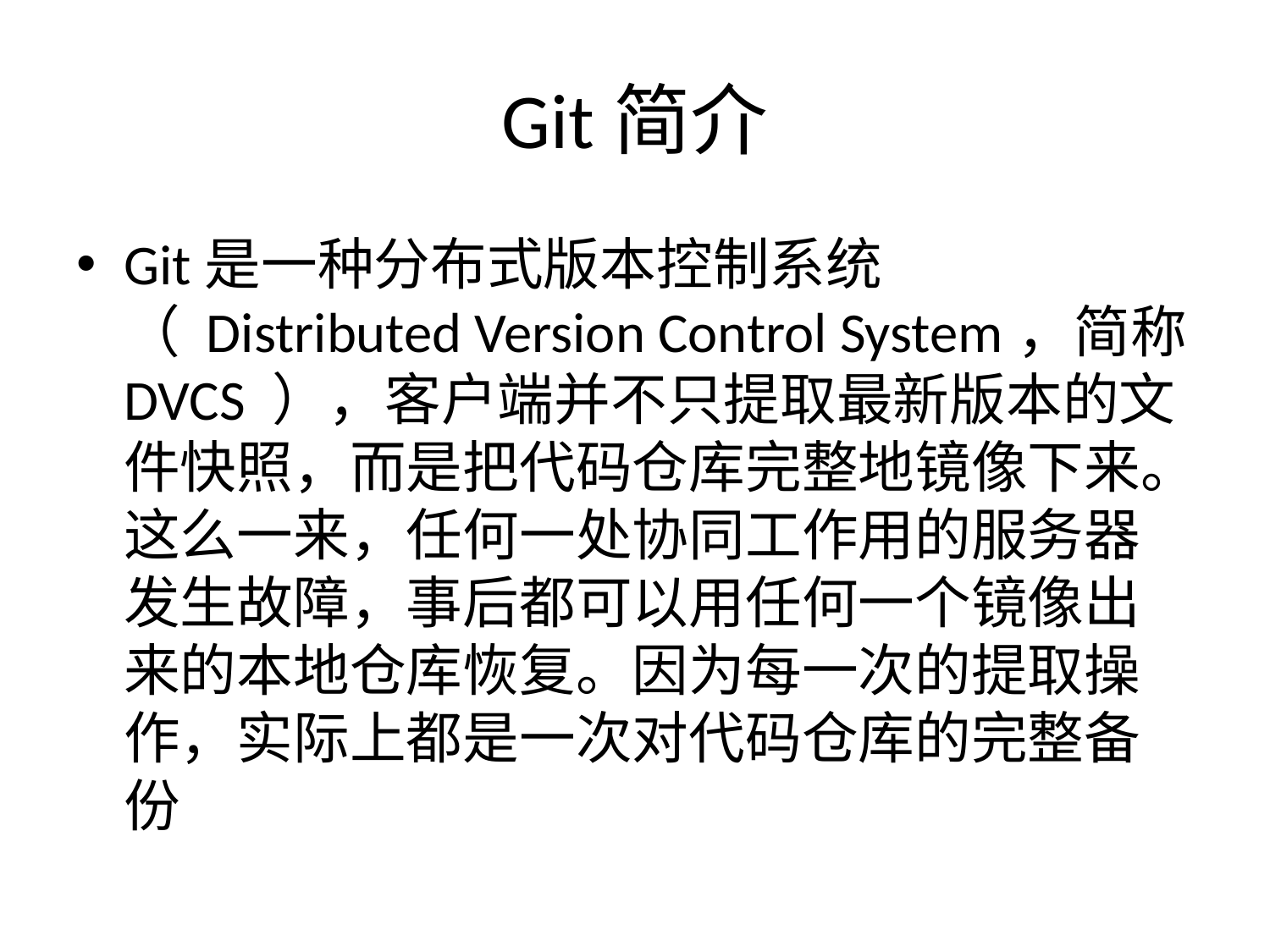

# Git简介
Git是一种分布式版本控制系统（ Distributed Version Control System，简称 DVCS ），客户端并不只提取最新版本的文件快照，而是把代码仓库完整地镜像下来。这么一来，任何一处协同工作用的服务器发生故障，事后都可以用任何一个镜像出来的本地仓库恢复。因为每一次的提取操作，实际上都是一次对代码仓库的完整备份